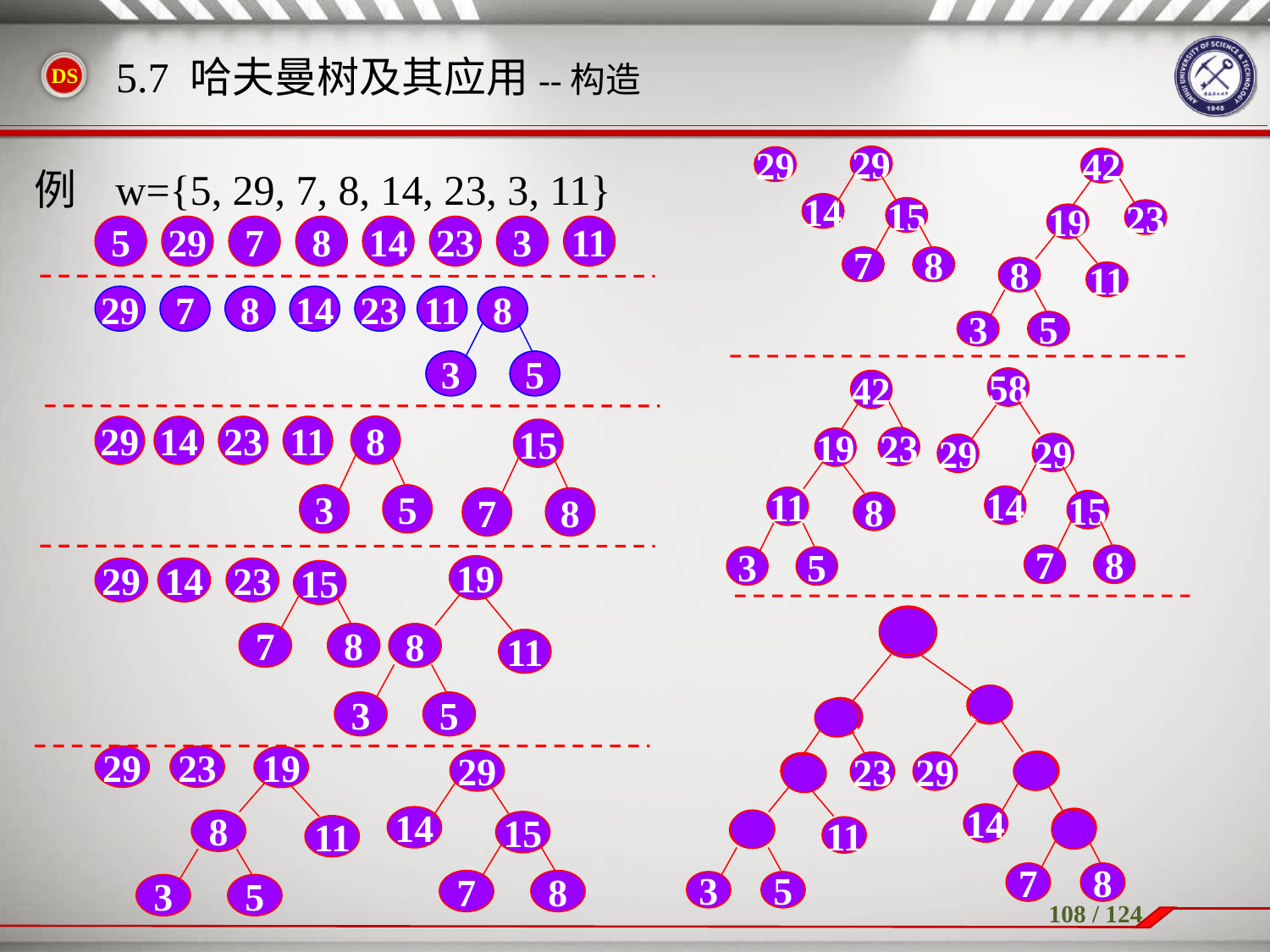

5.7 哈夫曼树及其应用--构造
29
29
42

14
15

7
8
23
19

8
11

3
5
例   w={5, 29, 7, 8, 14, 23, 3, 11}

5
29
7
8
14
23
3
11

29
7
8
14
23
11
8

3
5

58
42

23
19
29

14
15

7
8
29

11
8

3
5

8

3
5
29
14
23
11
15

7
8

19
29
14
23
15

7
8
8
11

3
5

100

58
42

23
19

8
11

3
5

29
29

14
15

7
8

29
23
19
29

14
15

7
8

8
11

3
5